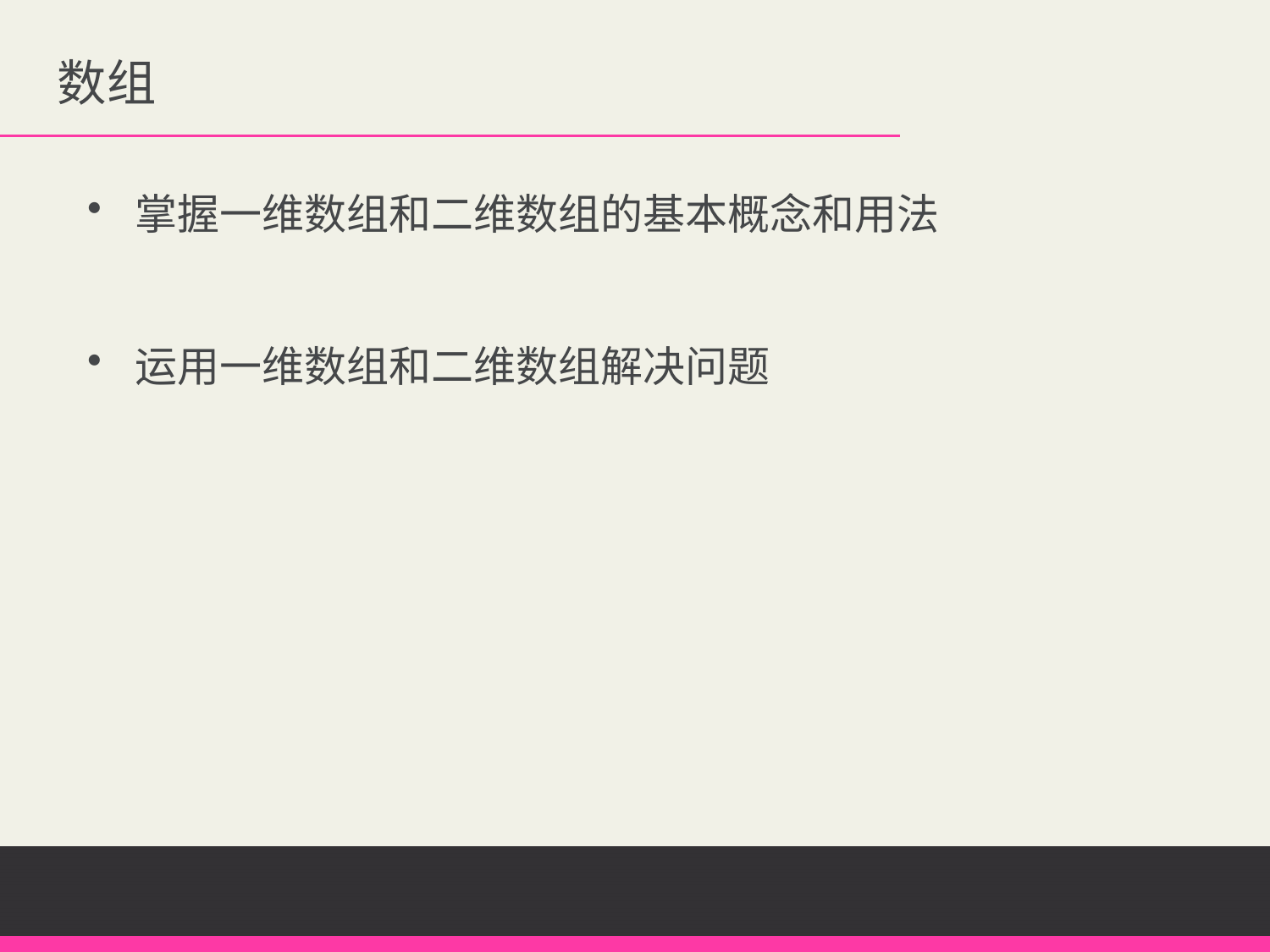

数组
掌握一维数组和二维数组的基本概念和用法

运用一维数组和二维数组解决问题